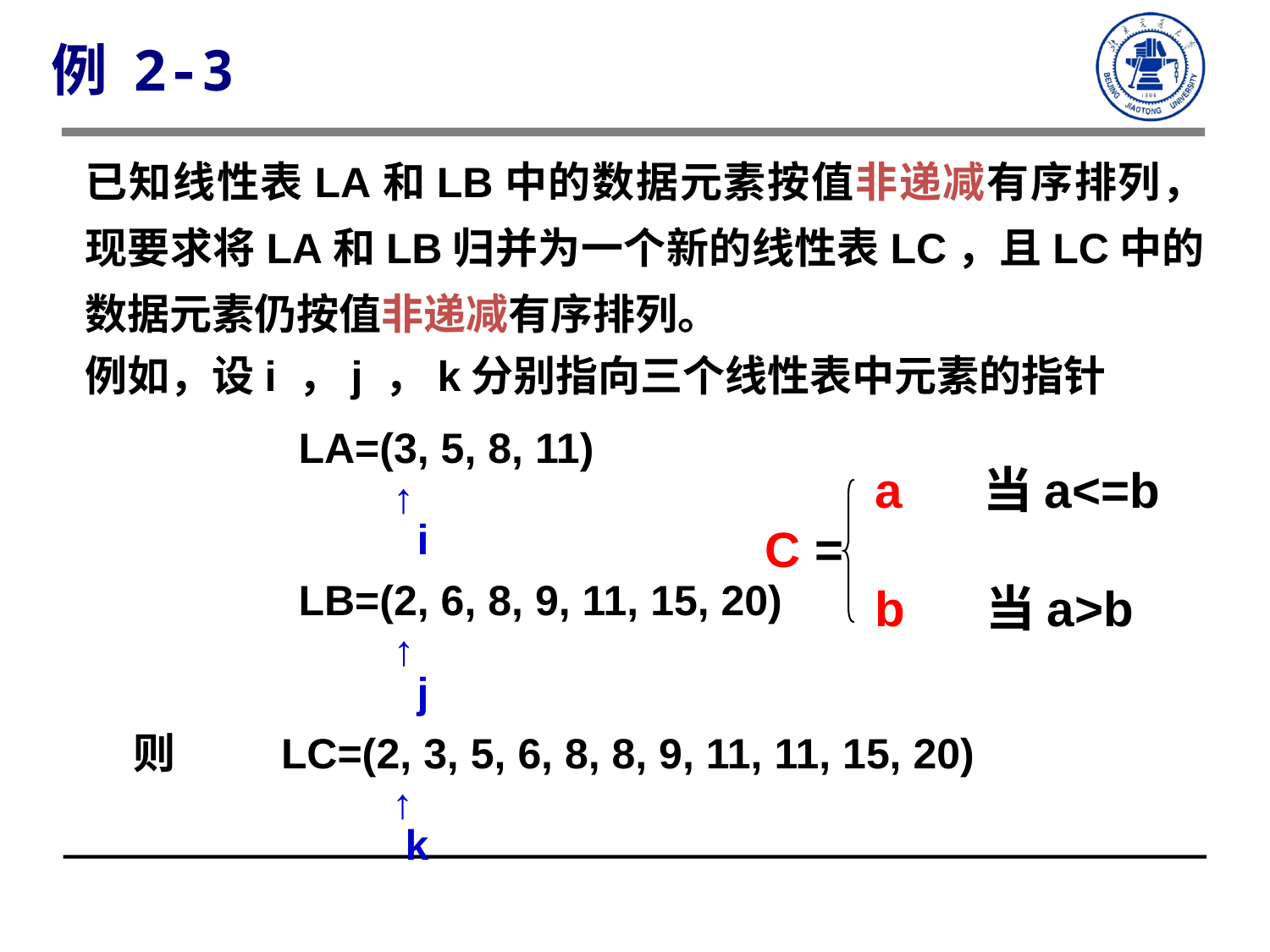

例 2-3
已知线性表LA和LB中的数据元素按值非递减有序排列，现要求将LA和LB归并为一个新的线性表LC，且LC中的数据元素仍按值非递减有序排列。
例如，设i ，j ，k分别指向三个线性表中元素的指针
                  LA=(3, 5, 8, 11)
                          ↑
                            i
                  LB=(2, 6, 8, 9, 11, 15, 20)
                          ↑
                            j
    则          LC=(2, 3, 5, 6, 8, 8, 9, 11, 11, 15, 20)
                          ↑
                           k
            a     当a<=b
    C =
            b     当a>b